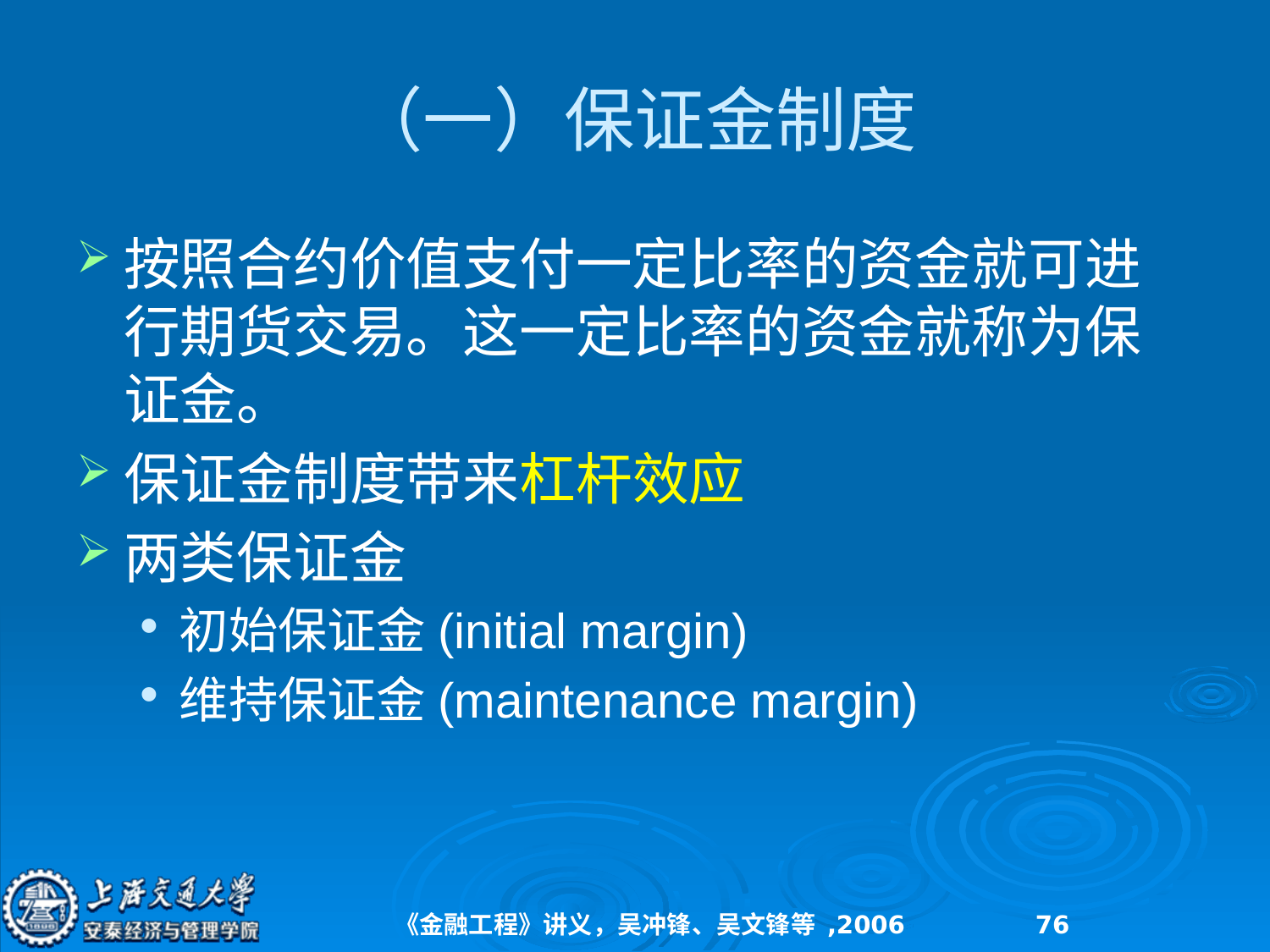

# （一）保证金制度
按照合约价值支付一定比率的资金就可进行期货交易。这一定比率的资金就称为保证金。
保证金制度带来杠杆效应
两类保证金
初始保证金(initial margin)
维持保证金(maintenance margin)